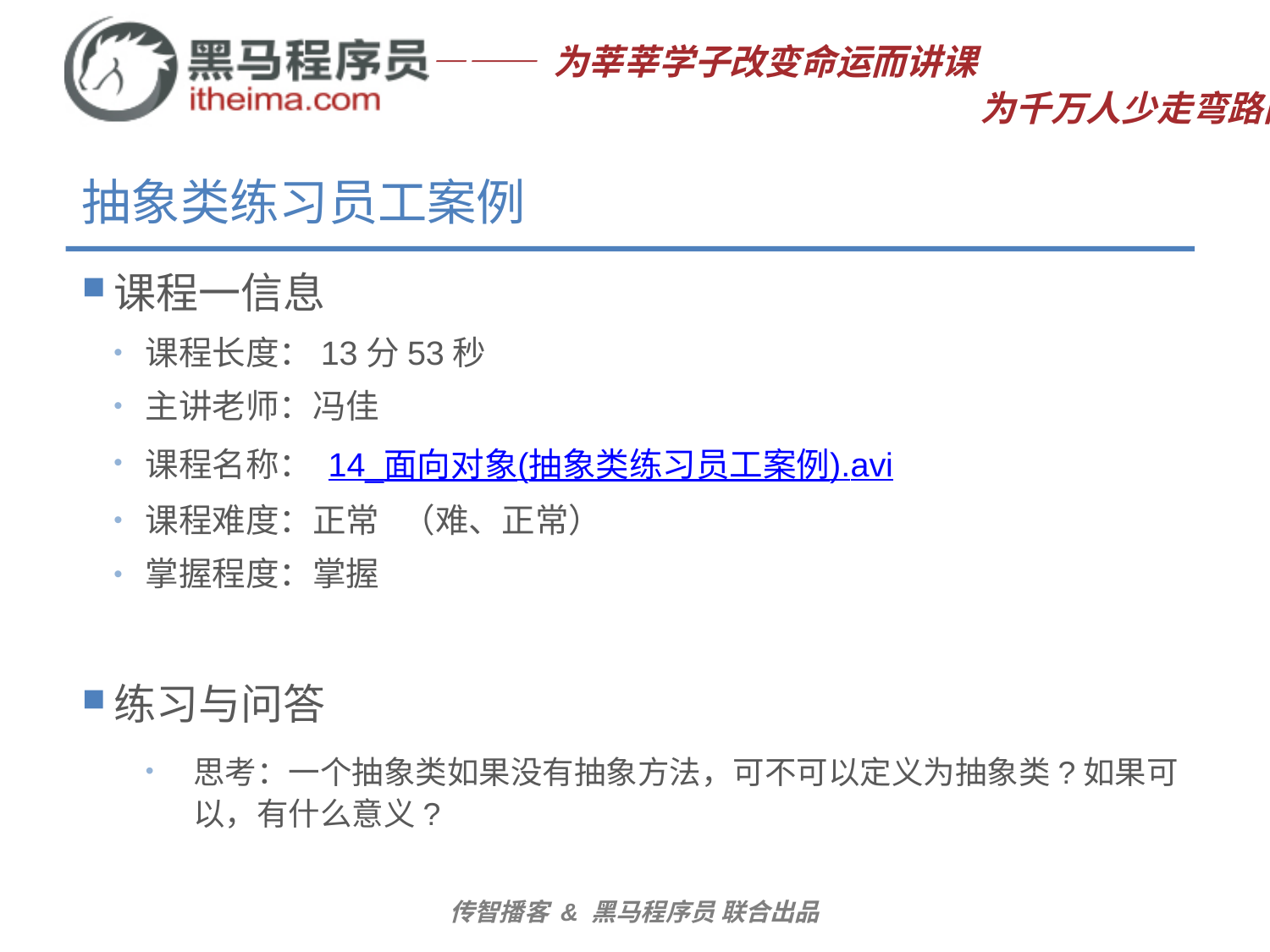

# 抽象类练习员工案例
课程一信息
课程长度：13分53秒
主讲老师：冯佳
课程名称： 14_面向对象(抽象类练习员工案例).avi
课程难度：正常   （难、正常）
掌握程度：掌握

练习与问答
思考：一个抽象类如果没有抽象方法，可不可以定义为抽象类?如果可以，有什么意义?